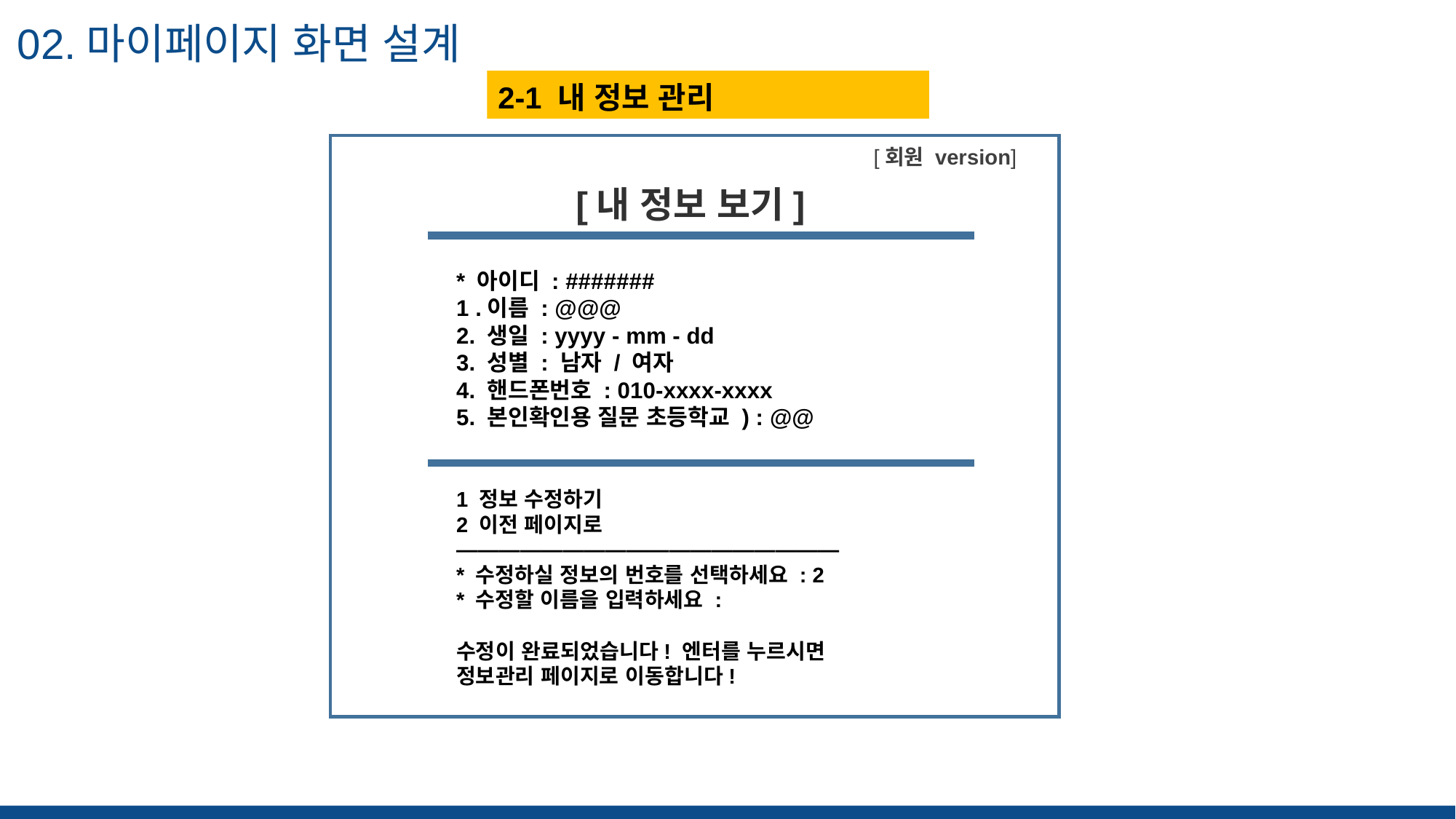

02.마이페이지 화면 설계

2-1 내 정보 관리
“ 해당 슬라이드의 핵심 을 적어주세요 ”

[회원 version]
[내 정보 보기]
* 아이디 : #######
1 .이름 : @@@
2. 생일 : yyyy - mm - dd
3. 성별 : 남자 / 여자
4. 핸드폰번호 : 010-xxxx-xxxx
5. 본인확인용 질문 초등학교 ) : @@
1 정보 수정하기
2 이전 페이지로
——————————————————
* 수정하실 정보의 번호를 선택하세요 : 2
* 수정할 이름을 입력하세요 :

수정이 완료되었습니다! 엔터를 누르시면
정보관리 페이지로 이동합니다!